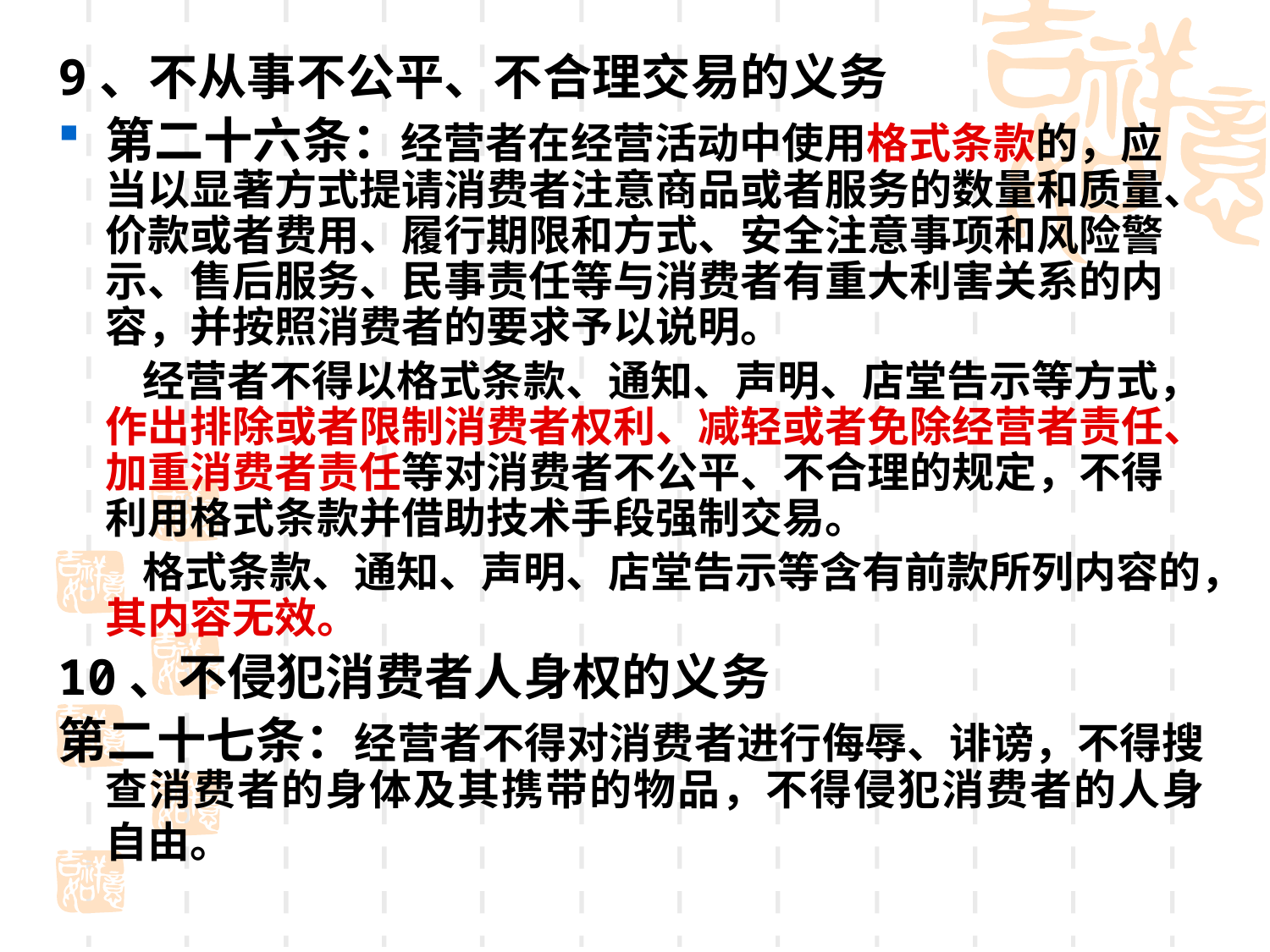

#
9、不从事不公平、不合理交易的义务
第二十六条：经营者在经营活动中使用格式条款的，应当以显著方式提请消费者注意商品或者服务的数量和质量、价款或者费用、履行期限和方式、安全注意事项和风险警示、售后服务、民事责任等与消费者有重大利害关系的内容，并按照消费者的要求予以说明。
　　经营者不得以格式条款、通知、声明、店堂告示等方式，作出排除或者限制消费者权利、减轻或者免除经营者责任、加重消费者责任等对消费者不公平、不合理的规定，不得利用格式条款并借助技术手段强制交易。
　　格式条款、通知、声明、店堂告示等含有前款所列内容的，其内容无效。
10、不侵犯消费者人身权的义务
第二十七条：经营者不得对消费者进行侮辱、诽谤，不得搜查消费者的身体及其携带的物品，不得侵犯消费者的人身自由。